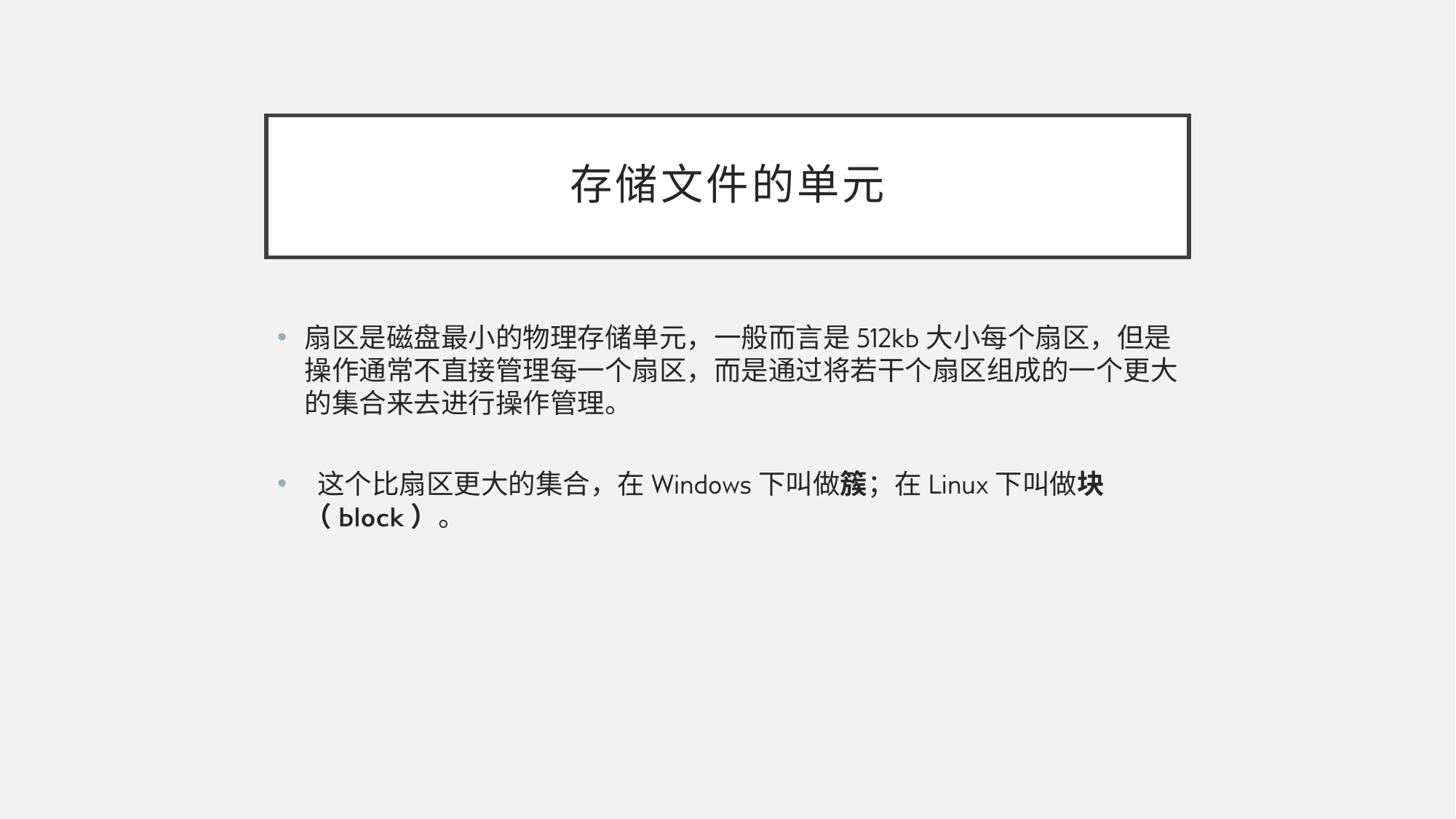

# 存储文件的单元
扇区是磁盘最小的物理存储单元，一般而言是512kb大小每个扇区，但是操作通常不直接管理每一个扇区，而是通过将若干个扇区组成的一个更大的集合来去进行操作管理。
 这个比扇区更大的集合，在Windows下叫做簇；在Linux下叫做块（block）。